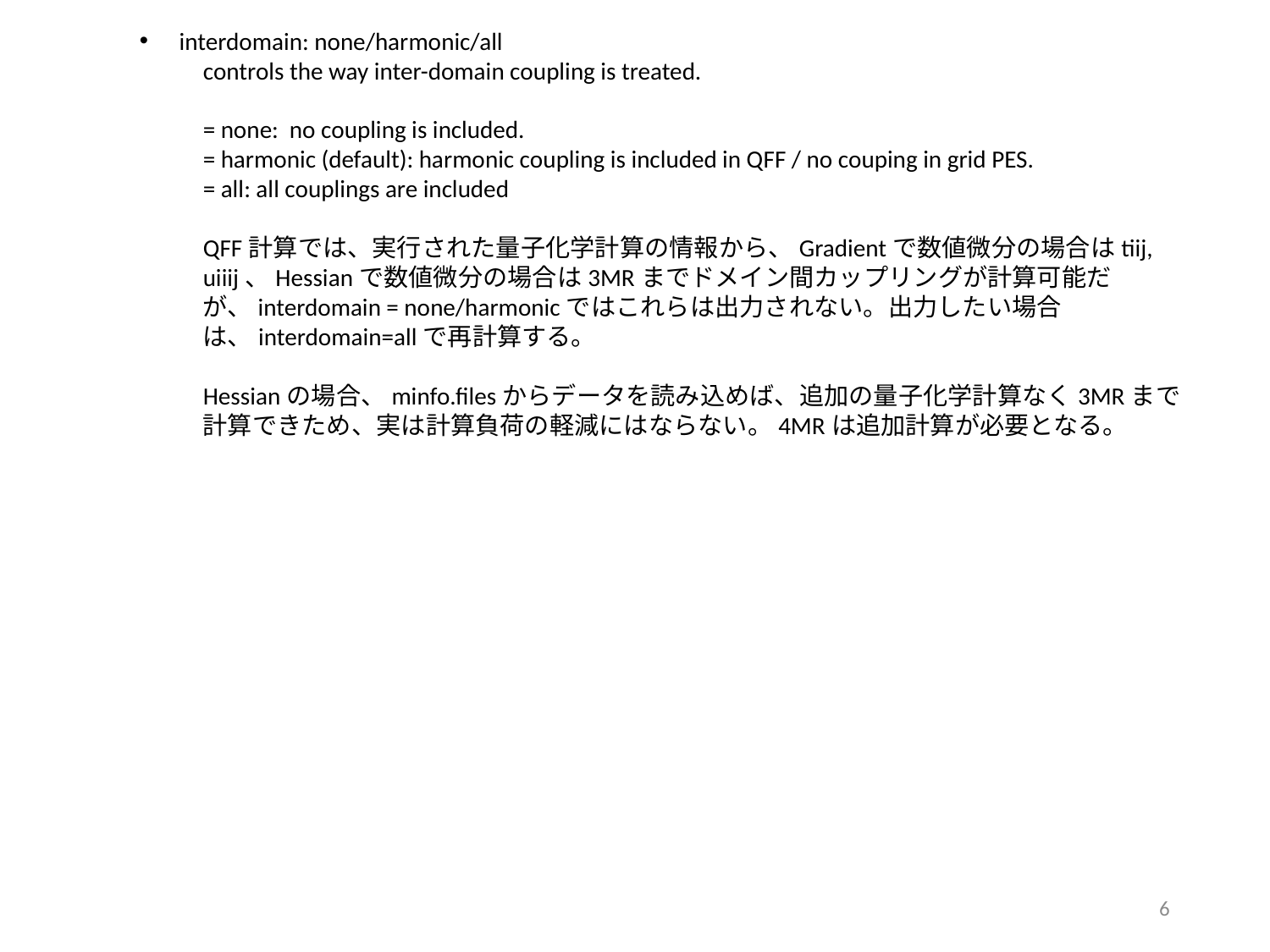

interdomain: none/harmonic/all
controls the way inter-domain coupling is treated.

= none:  no coupling is included.
= harmonic (default): harmonic coupling is included in QFF / no couping in grid PES.
= all: all couplings are included

QFF計算では、実行された量子化学計算の情報から、Gradientで数値微分の場合はtiij, uiiij、Hessianで数値微分の場合は3MRまでドメイン間カップリングが計算可能だが、interdomain = none/harmonicではこれらは出力されない。出力したい場合は、interdomain=allで再計算する。

Hessianの場合、minfo.filesからデータを読み込めば、追加の量子化学計算なく3MRまで計算できため、実は計算負荷の軽減にはならない。4MRは追加計算が必要となる。

6